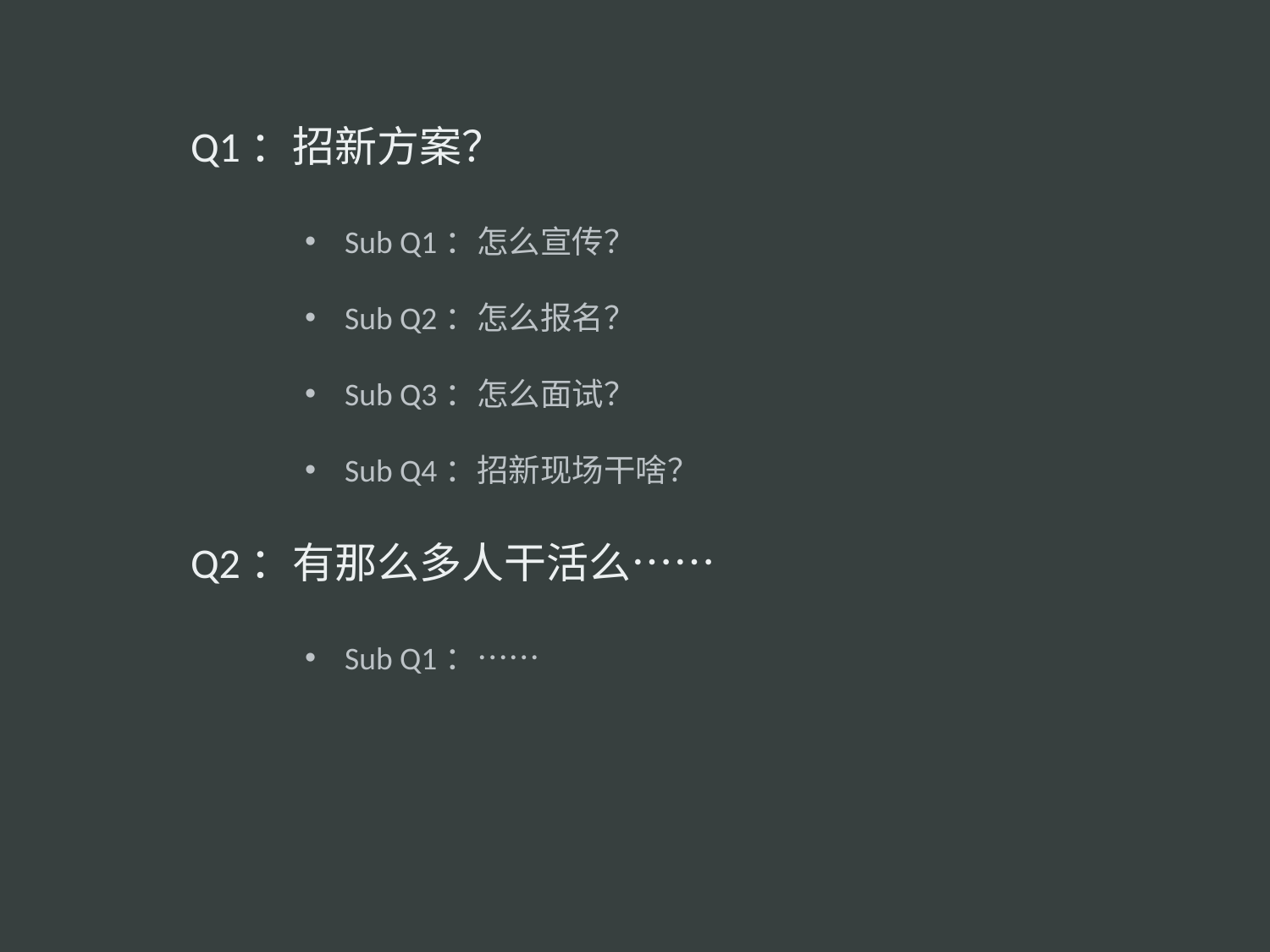

Q1：招新方案？
Sub Q1：怎么宣传？
Sub Q2：怎么报名？
Sub Q3：怎么面试？
Sub Q4：招新现场干啥？
Q2：有那么多人干活么……
Sub Q1：……